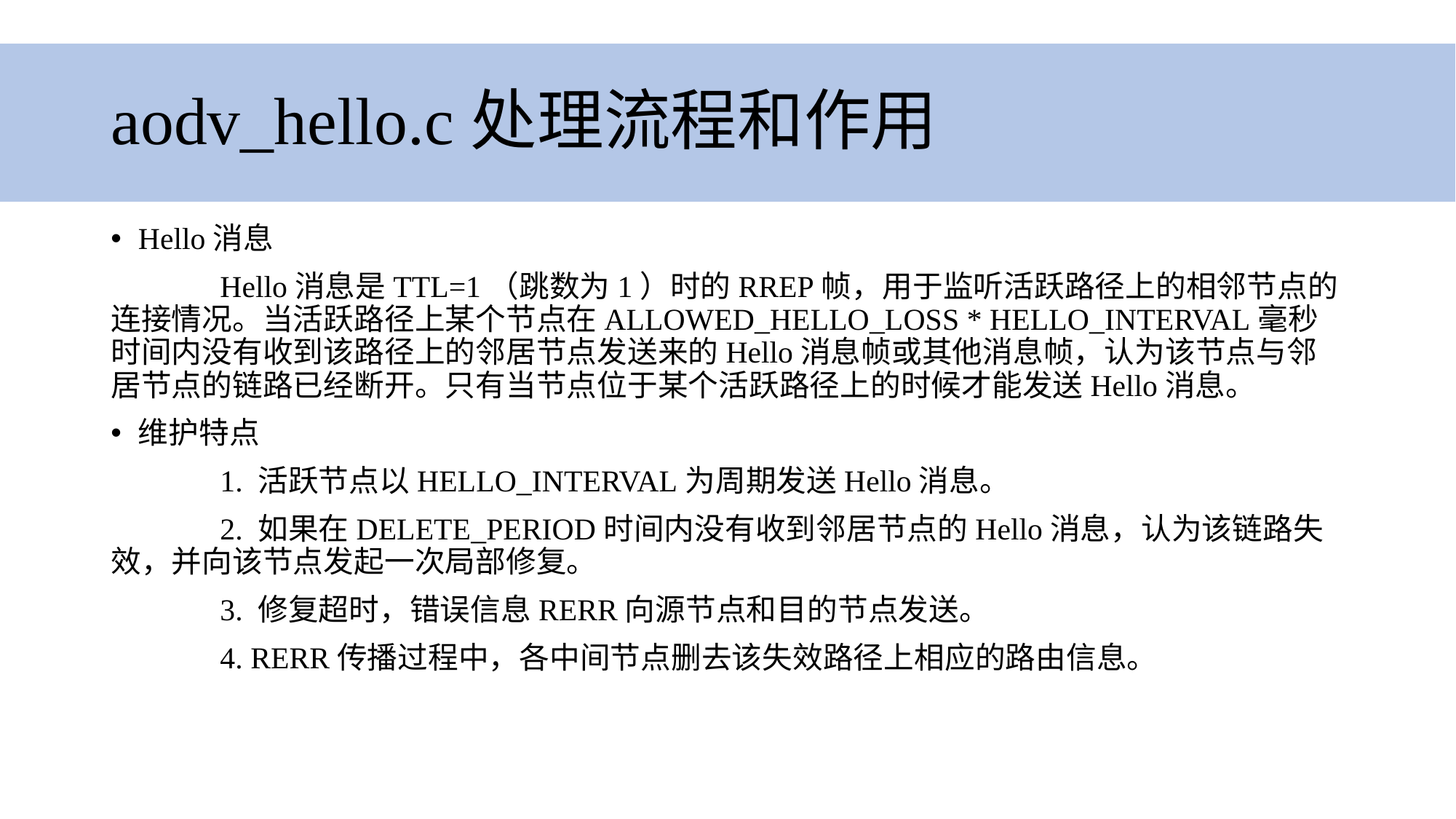

# aodv_hello.c处理流程和作用
Hello消息
	Hello消息是TTL=1（跳数为1）时的RREP帧，用于监听活跃路径上的相邻节点的连接情况。当活跃路径上某个节点在ALLOWED_HELLO_LOSS * HELLO_INTERVAL毫秒时间内没有收到该路径上的邻居节点发送来的Hello消息帧或其他消息帧，认为该节点与邻居节点的链路已经断开。只有当节点位于某个活跃路径上的时候才能发送Hello消息。
维护特点
	1. 活跃节点以HELLO_INTERVAL为周期发送Hello消息。
	2. 如果在DELETE_PERIOD时间内没有收到邻居节点的Hello消息，认为该链路失效，并向该节点发起一次局部修复。
	3. 修复超时，错误信息RERR向源节点和目的节点发送。
	4. RERR传播过程中，各中间节点删去该失效路径上相应的路由信息。